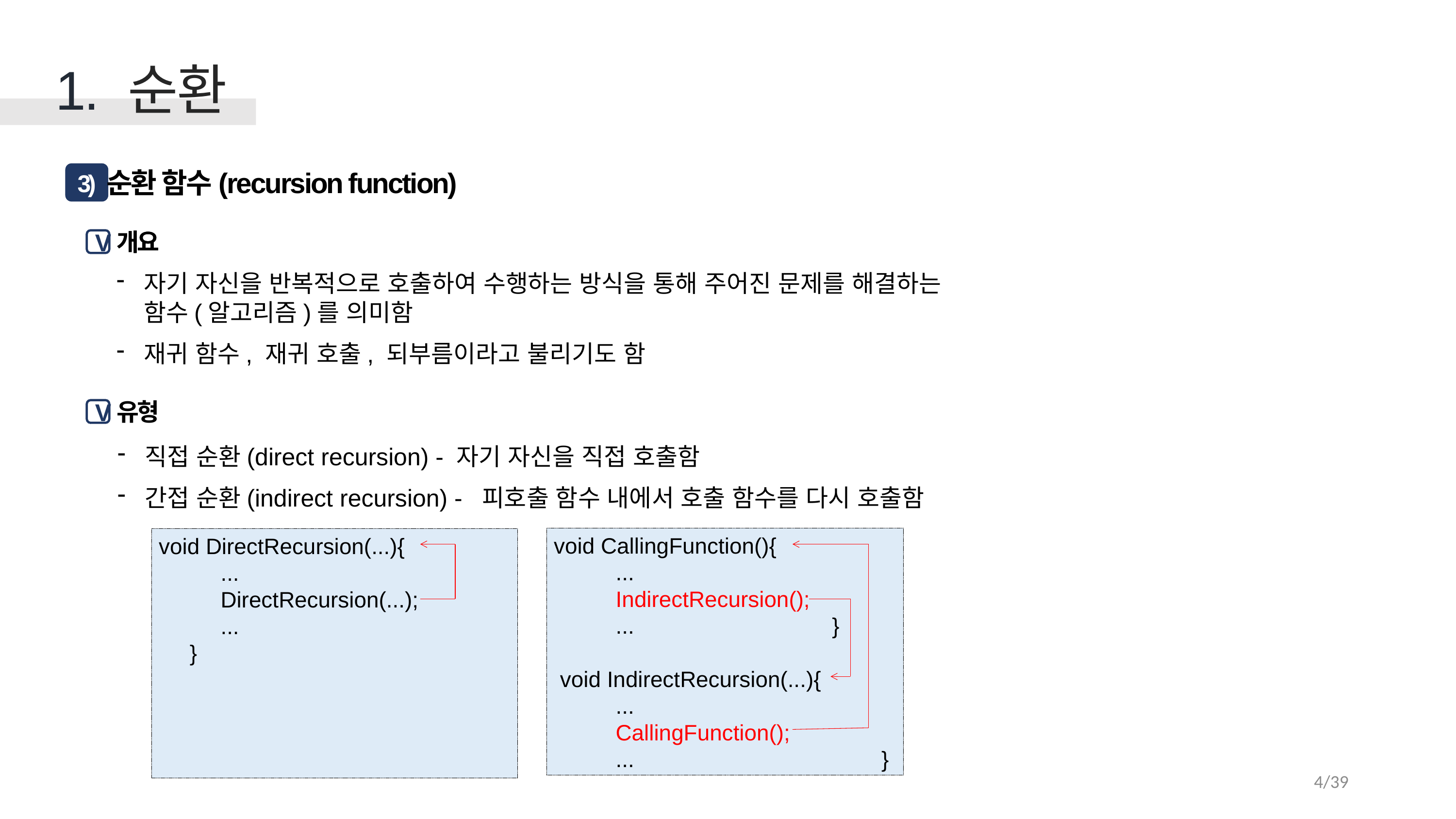

1. 순환

순환 함수(recursion function)
3)
개요
V
개요

자기 자신을 반복적으로 호출하여 수행하는 방식을 통해 주어진 문제를 해결하는
함수(알고리즘)를 의미함

재귀 함수, 재귀 호출, 되부름이라고 불리기도 함
유형
V
직접 순환(direct recursion) - 자기 자신을 직접 호출함

간접 순환(indirect recursion) -  피호출 함수 내에서 호출 함수를 다시 호출함
void CallingFunction(){
          ...
          IndirectRecursion();
          ...                                }

 void IndirectRecursion(...){
          ...
          CallingFunction();
          ...                                        }
void DirectRecursion(...){
          ...
          DirectRecursion(...);
          ...
     }

4/39